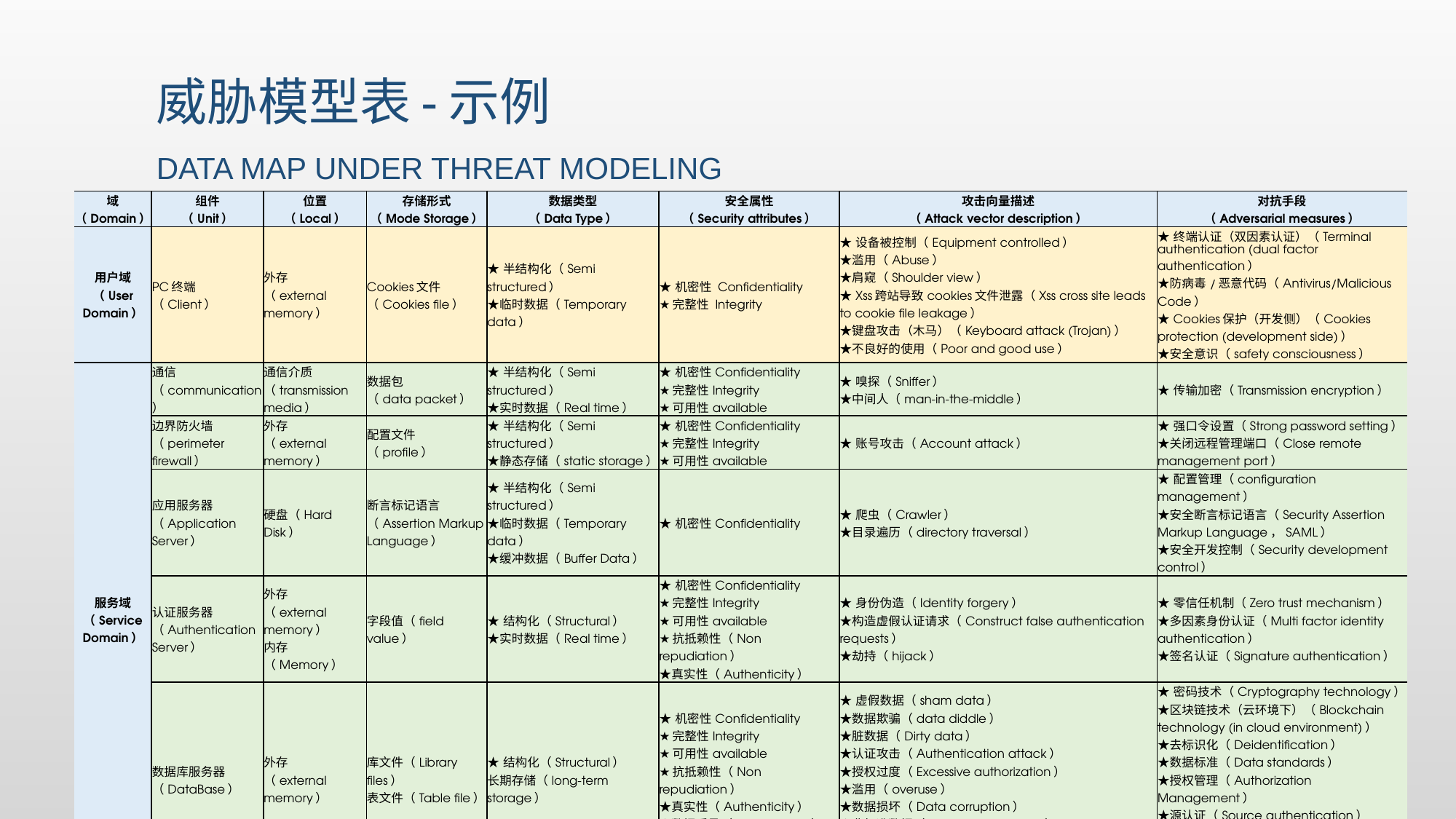

# 威胁模型表-示例 Data map under threat modeling
| 域 （Domain） | 组件 （Unit） | 位置 （Local） | 存储形式 （Mode Storage） | 数据类型 （Data Type） | 安全属性 （Security attributes） | 攻击向量描述 （Attack vector description） | 对抗手段 （Adversarial measures） |
| --- | --- | --- | --- | --- | --- | --- | --- |
| 用户域 （User Domain） | PC终端 （Client） | 外存 （external memory） | Cookies文件 （Cookies file） | ★半结构化（Semi structured） ★临时数据（Temporary data） | ★机密性 Confidentiality ★完整性 Integrity | ★设备被控制（Equipment controlled） ★滥用（Abuse） ★肩窥（Shoulder view） ★Xss跨站导致cookies文件泄露（Xss cross site leads to cookie file leakage） ★键盘攻击（木马）（Keyboard attack (Trojan)） ★不良好的使用（Poor and good use） | ★终端认证（双因素认证）（Terminal authentication (dual factor authentication） ★防病毒/恶意代码（Antivirus/Malicious Code） ★Cookies保护（开发侧）（Cookies protection (development side)） ★安全意识（safety consciousness） |
| 服务域 （Service Domain） | 通信 （communication） | 通信介质 （transmission media） | 数据包 （data packet） | ★半结构化（Semi structured） ★实时数据（Real time） | ★机密性Confidentiality ★完整性Integrity ★可用性available | ★嗅探（Sniffer） ★中间人（man-in-the-middle） | ★传输加密（Transmission encryption） |
|  | 边界防火墙 （perimeter firewall） | 外存 （external memory） | 配置文件 （profile） | ★半结构化（Semi structured） ★静态存储（static storage） | ★机密性Confidentiality ★完整性Integrity ★可用性available | ★账号攻击（Account attack） | ★强口令设置（Strong password setting） ★关闭远程管理端口（Close remote management port） |
|  | 应用服务器 （Application Server） | 硬盘（Hard Disk） | 断言标记语言（Assertion Markup Language） | ★半结构化（Semi structured） ★临时数据（Temporary data） ★缓冲数据（Buffer Data） | ★机密性Confidentiality | ★爬虫（Crawler） ★目录遍历（directory traversal） | ★配置管理（configuration management） ★安全断言标记语言（Security Assertion Markup Language，SAML） ★安全开发控制（Security development control） |
|  | 认证服务器 （Authentication Server） | 外存 （external memory） 内存（Memory） | 字段值（field value） | ★结构化（Structural） ★实时数据（Real time） | ★机密性Confidentiality ★完整性Integrity ★可用性available ★抗抵赖性（Non repudiation） ★真实性（Authenticity） | ★身份伪造（Identity forgery） ★构造虚假认证请求（Construct false authentication requests） ★劫持（hijack） | ★零信任机制（Zero trust mechanism） ★多因素身份认证（Multi factor identity authentication） ★签名认证（Signature authentication） |
|  | 数据库服务器 （DataBase） | 外存 （external memory） | 库文件（Library files） 表文件（Table file） | ★结构化（Structural） 长期存储（long-term storage） | ★机密性Confidentiality ★完整性Integrity ★可用性available ★抗抵赖性（Non repudiation） ★真实性（Authenticity） ★数据质量（Data quality） ★可靠性（Reliability） | ★虚假数据（sham data） ★数据欺骗（data diddle） ★脏数据（Dirty data） ★认证攻击（Authentication attack） ★授权过度（Excessive authorization） ★滥用（overuse） ★数据损坏（Data corruption） ★非标准数据（Non-standard data） ★数据来源不可信（The data source is untrustworthy） ★数据请求不可信（Data request is untrustworthy） | ★密码技术（Cryptography technology） ★区块链技术（云环境下）（Blockchain technology (in cloud environment)） ★去标识化（Deidentification） ★数据标准（Data standards） ★授权管理（Authorization Management） ★源认证（Source authentication） ★零信任机制（Zero trust mechanism） ★数据验证（data validation） ★容灾备份（Disaster recovery backup） |
| 第三方服务域 （Third party service domain） | 短信网关服务器 （MS gateway） | 外存 （external memory） 内存（Memory） | 字段值（field value） | ★结构化（Structural） ★实时数据（Real time） | ★机密性Confidentiality ★完整性Integrity ★可用性available ★抗抵赖性（Non repudiation） ★真实性（Authenticity） | ★身份伪造（Identity forgery） ★构造虚假认证请求（Construct false authentication requests） ★劫持（hijack） ★响应虚假请求（Responding to false requests） | ★零信任机制（Zero trust mechanism） ★多因素身份认证（Multi factor identity authentication） ★签名认证（Signature authentication） |